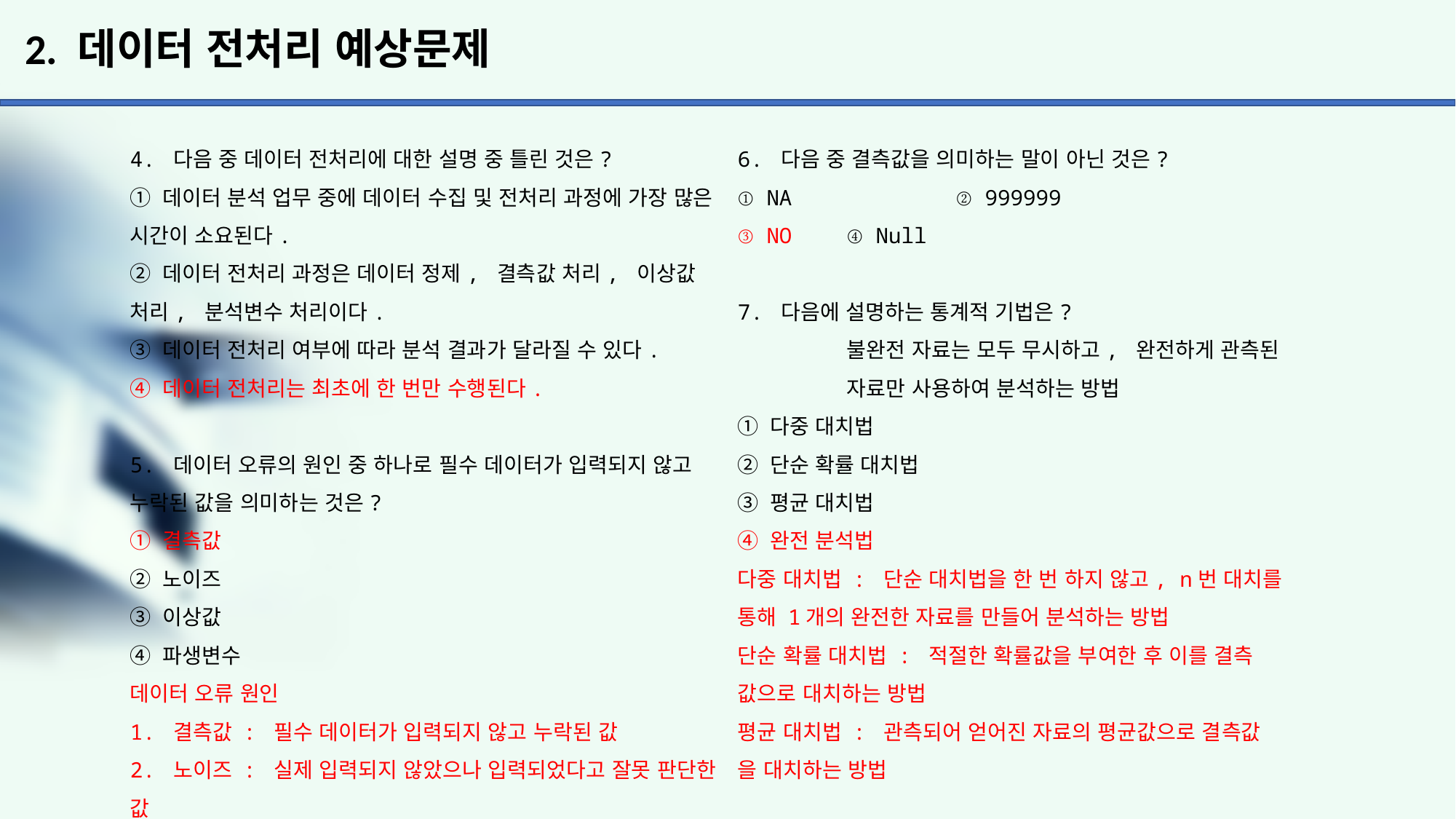

# 2. 데이터 전처리 예상문제
4. 다음 중 데이터 전처리에 대한 설명 중 틀린 것은?
① 데이터 분석 업무 중에 데이터 수집 및 전처리 과정에 가장 많은 시간이 소요된다.
② 데이터 전처리 과정은 데이터 정제, 결측값 처리, 이상값 처리, 분석변수 처리이다.
③ 데이터 전처리 여부에 따라 분석 결과가 달라질 수 있다.
④ 데이터 전처리는 최초에 한 번만 수행된다.

5. 데이터 오류의 원인 중 하나로 필수 데이터가 입력되지 않고 누락된 값을 의미하는 것은?
① 결측값
② 노이즈
③ 이상값
④ 파생변수
데이터 오류 원인
1. 결측값 : 필수 데이터가 입력되지 않고 누락된 값
2. 노이즈 : 실제 입력되지 않았으나 입력되었다고 잘못 판단한 값
3. 이상값 : 데이터 범위에서 많이 벗어난 매우 크거나 혹은 작은 값
6. 다음 중 결측값을 의미하는 말이 아닌 것은?
① NA		② 999999
③ NO 	④ Null

7. 다음에 설명하는 통계적 기법은?
	불완전 자료는 모두 무시하고, 완전하게 관측된 	자료만 사용하여 분석하는 방법
① 다중 대치법
② 단순 확률 대치법
③ 평균 대치법
④ 완전 분석법
다중 대치법 : 단순 대치법을 한 번 하지 않고, n번 대치를
통해 1개의 완전한 자료를 만들어 분석하는 방법
단순 확률 대치법 : 적절한 확률값을 부여한 후 이를 결측
값으로 대치하는 방법
평균 대치법 : 관측되어 얻어진 자료의 평균값으로 결측값
을 대치하는 방법